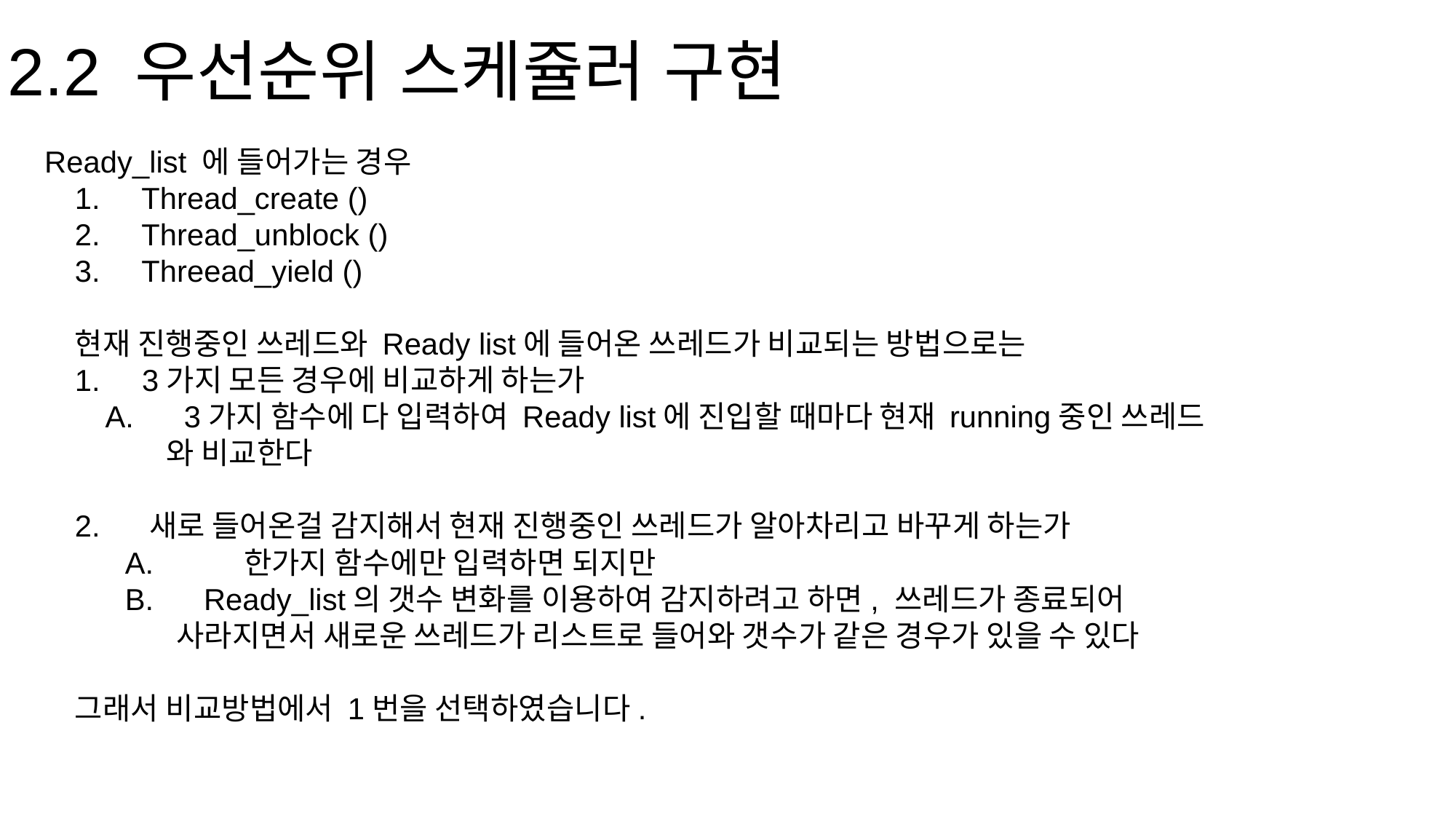

2.2 우선순위 스케쥴러 구현
Ready_list 에 들어가는 경우
1.     Thread_create ()
2.     Thread_unblock ()
3.     Threead_yield ()

현재 진행중인 쓰레드와 Ready list에 들어온 쓰레드가 비교되는 방법으로는
1.     3가지 모든 경우에 비교하게 하는가
A.      3가지 함수에 다 입력하여 Ready list에 진입할 때마다 현재 running중인 쓰레드
        와 비교한다

2.     새로 들어온걸 감지해서 현재 진행중인 쓰레드가 알아차리고 바꾸게 하는가
      A.	   한가지 함수에만 입력하면 되지만
      B.      Ready_list의 갯수 변화를 이용하여 감지하려고 하면, 쓰레드가 종료되어
              사라지면서 새로운 쓰레드가 리스트로 들어와 갯수가 같은 경우가 있을 수 있다

그래서 비교방법에서 1번을 선택하였습니다.